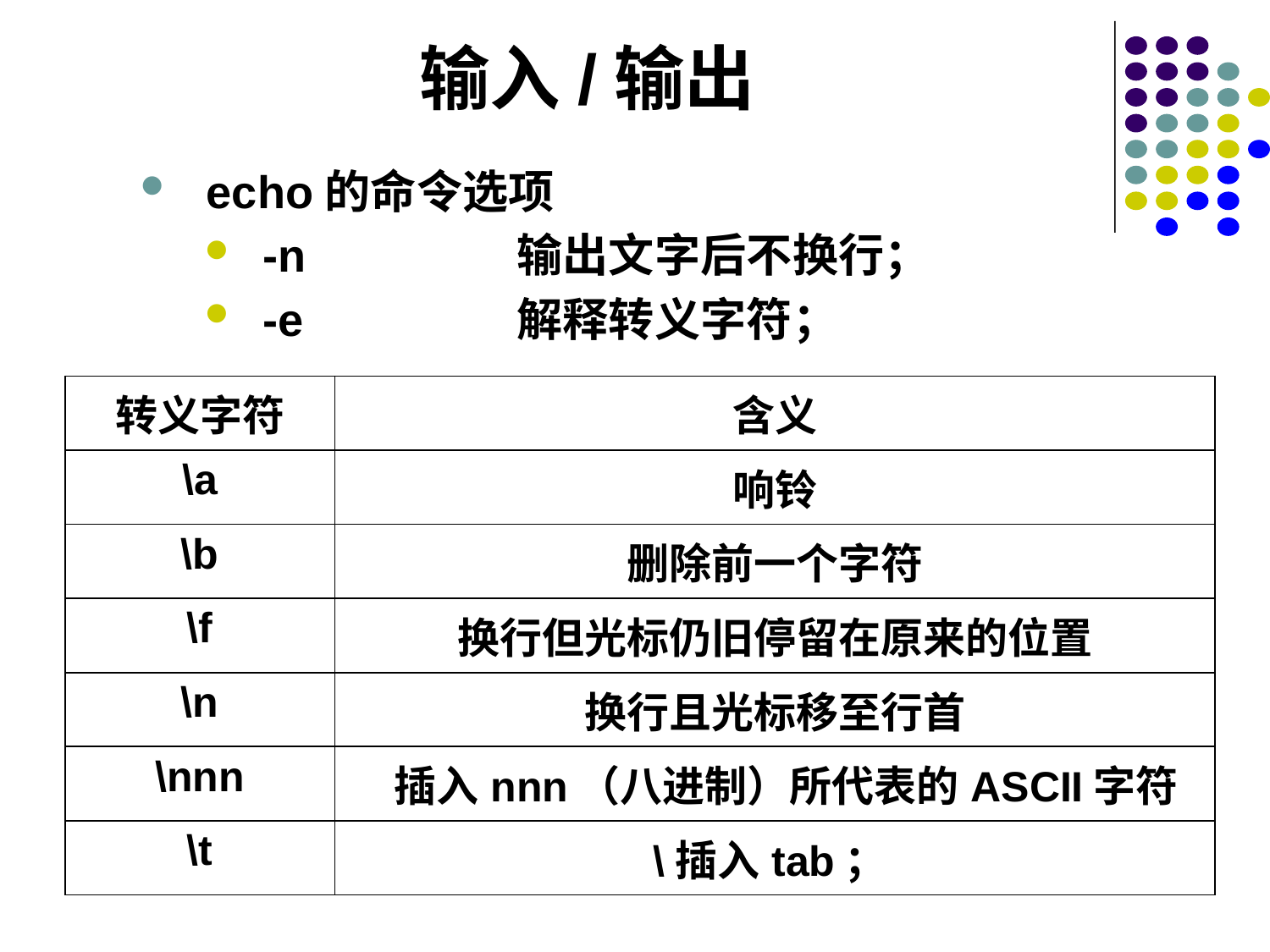

# 输入/输出
echo的命令选项
-n		输出文字后不换行；
-e		解释转义字符；
| 转义字符 | 含义 |
| --- | --- |
| \a | 响铃 |
| \b | 删除前一个字符 |
| \f | 换行但光标仍旧停留在原来的位置 |
| \n | 换行且光标移至行首 |
| \nnn | 插入nnn（八进制）所代表的ASCII字符 |
| \t | \插入tab； |